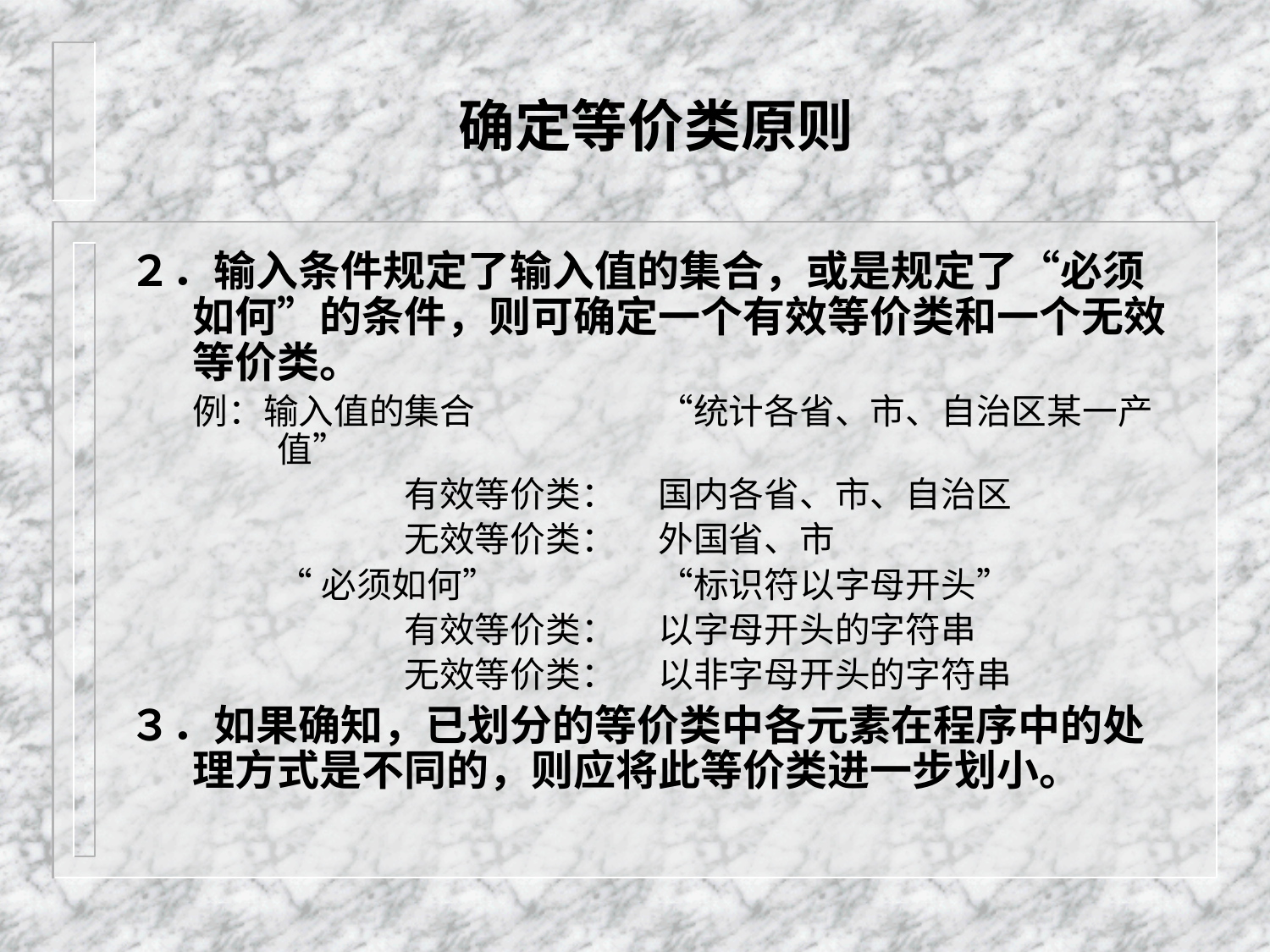

# 确定等价类原则
２．输入条件规定了输入值的集合，或是规定了“必须如何”的条件，则可确定一个有效等价类和一个无效等价类。
例：输入值的集合		“统计各省、市、自治区某一产值”
		有效等价类：	国内各省、市、自治区
		无效等价类：	外国省、市
	“必须如何”		“标识符以字母开头”
		有效等价类：	以字母开头的字符串
		无效等价类：	以非字母开头的字符串
３．如果确知，已划分的等价类中各元素在程序中的处理方式是不同的，则应将此等价类进一步划小。